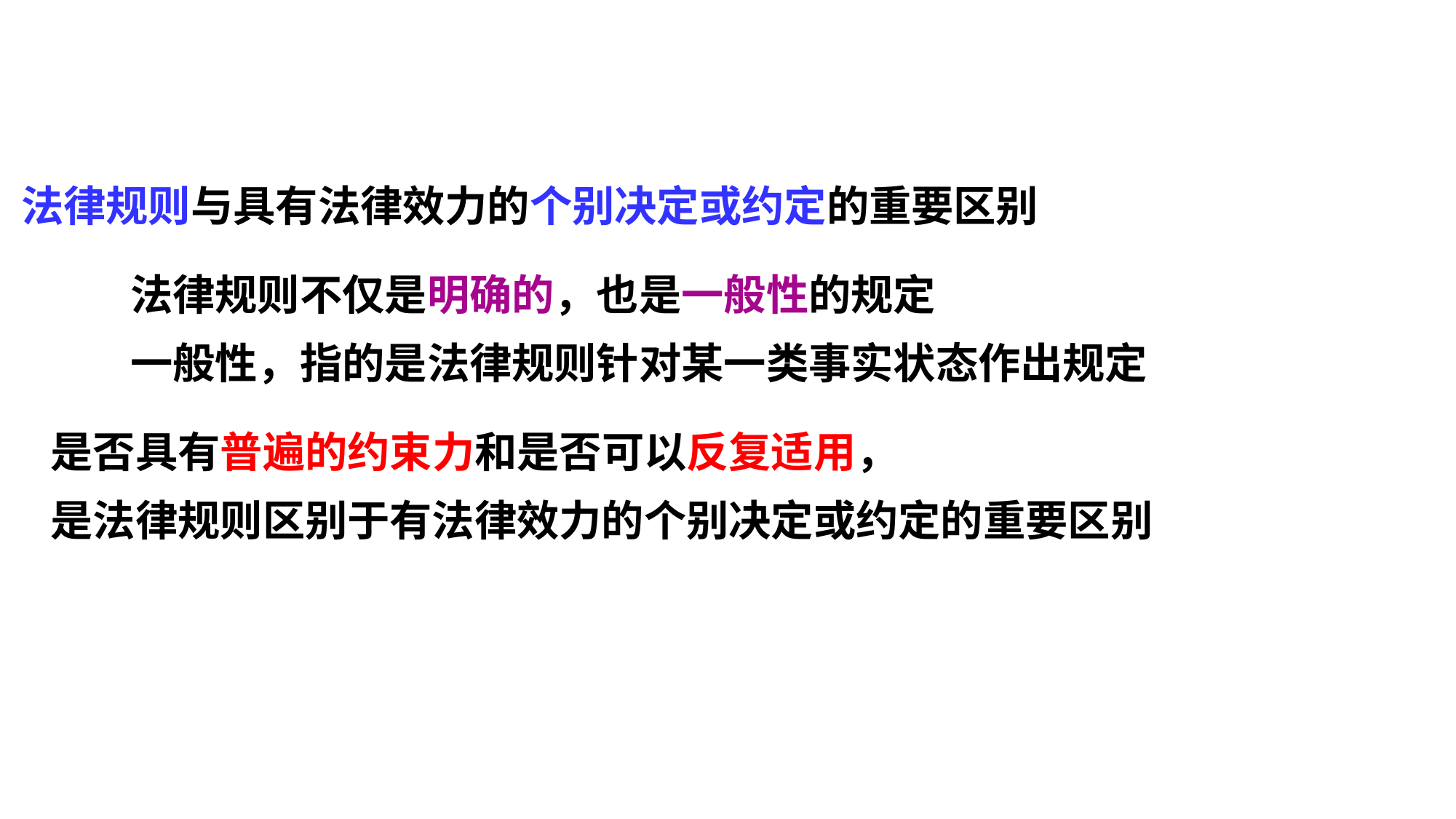

法律规则与具有法律效力的个别决定或约定的重要区别

	法律规则不仅是明确的，也是一般性的规定
	一般性，指的是法律规则针对某一类事实状态作出规定

  是否具有普遍的约束力和是否可以反复适用，
  是法律规则区别于有法律效力的个别决定或约定的重要区别